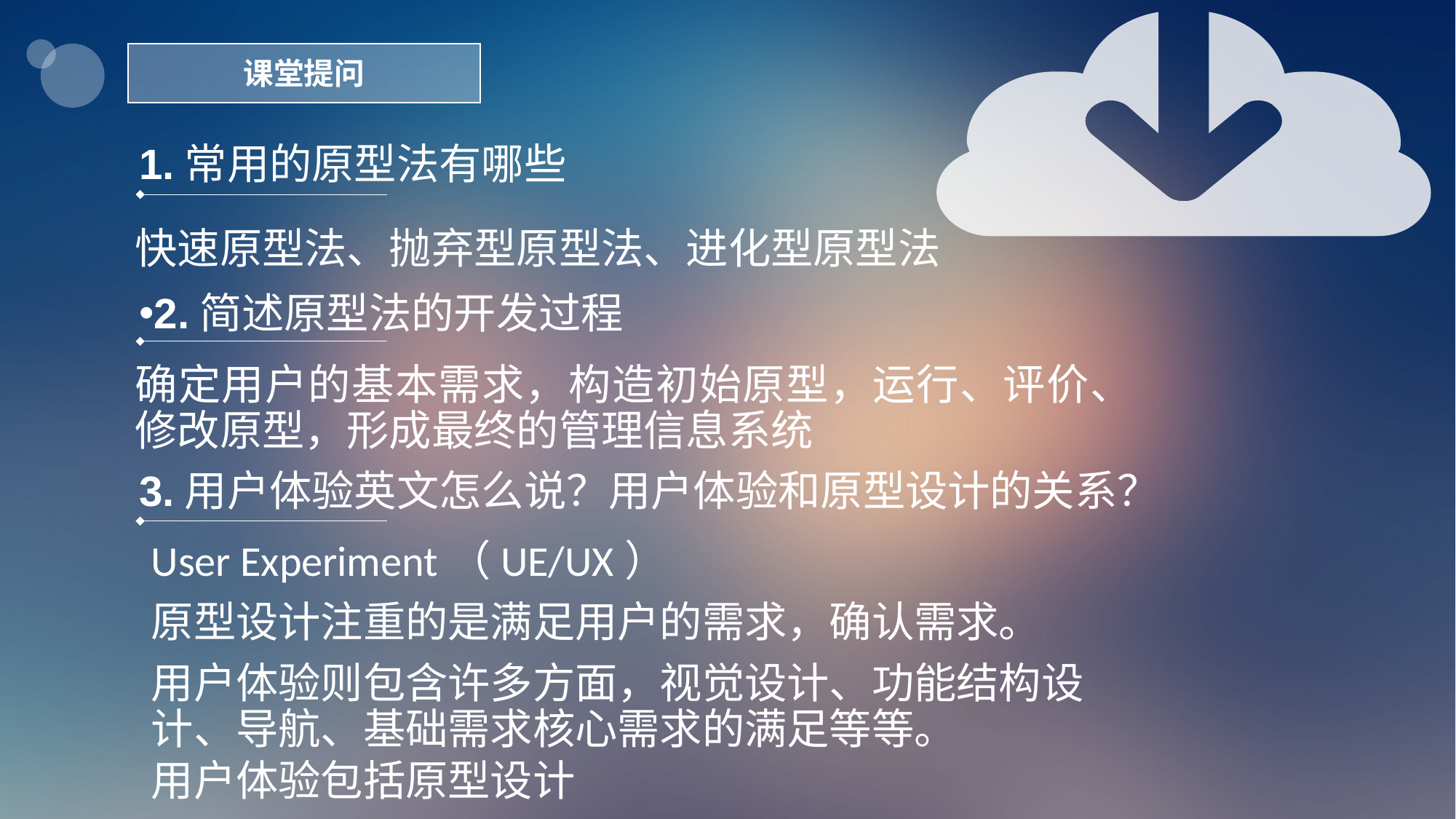

课堂提问
1.常用的原型法有哪些

快速原型法、抛弃型原型法、进化型原型法

2.简述原型法的开发过程

确定用户的基本需求，构造初始原型，运行、评价、修改原型，形成最终的管理信息系统
3.用户体验英文怎么说？用户体验和原型设计的关系？
User Experiment（UE/UX）
原型设计注重的是满足用户的需求，确认需求。
用户体验则包含许多方面，视觉设计、功能结构设计、导航、基础需求核心需求的满足等等。
用户体验包括原型设计